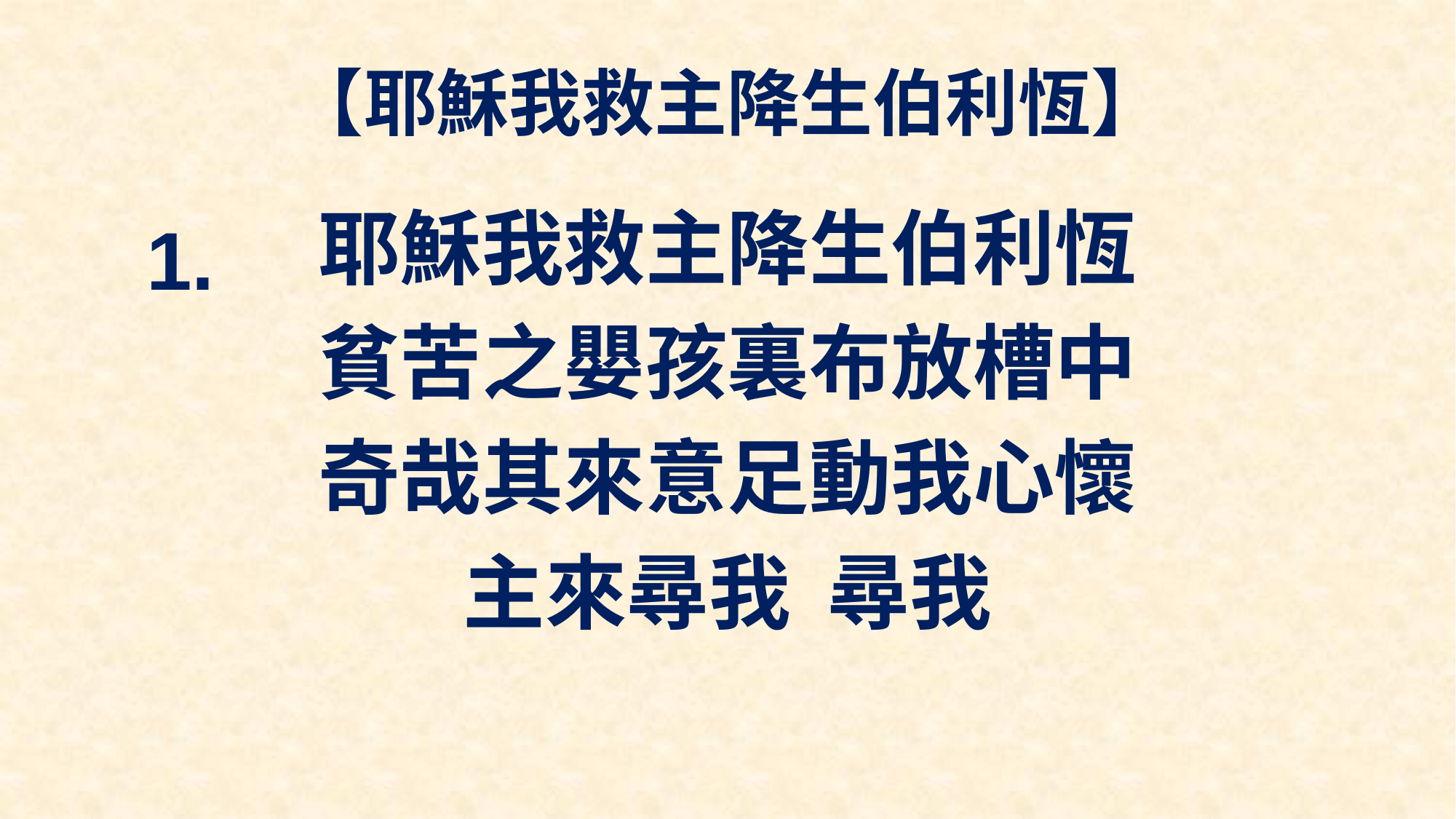

# 【耶穌我救主降生伯利恆】
耶穌我救主降生伯利恆
貧苦之嬰孩裏布放槽中
奇哉其來意足動我心懷
主來尋我  尋我
1.